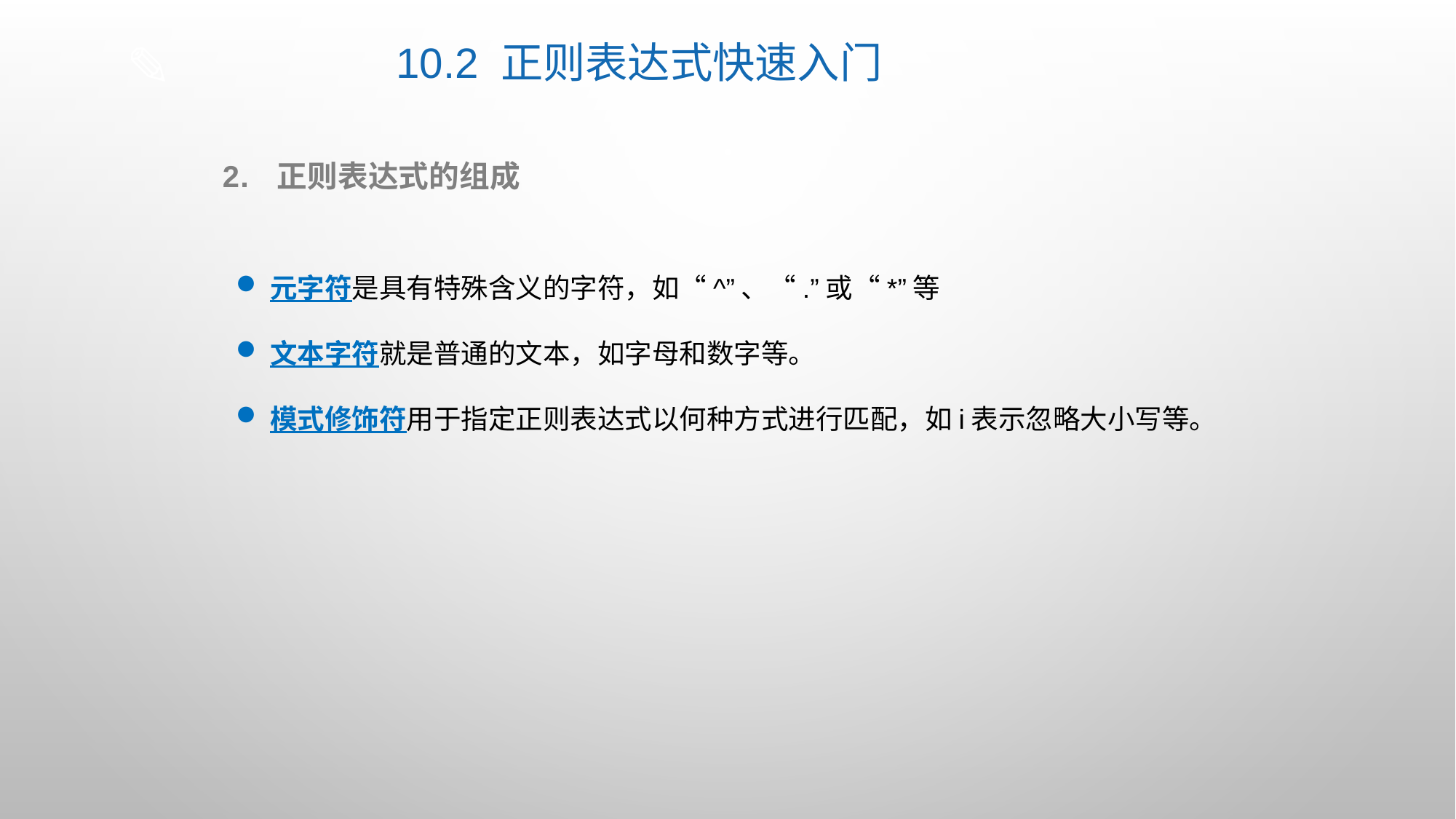

# 10.2 正则表达式快速入门
正则表达式的组成
元字符是具有特殊含义的字符，如“^”、“.”或“*”等
文本字符就是普通的文本，如字母和数字等。
模式修饰符用于指定正则表达式以何种方式进行匹配，如i表示忽略大小写等。